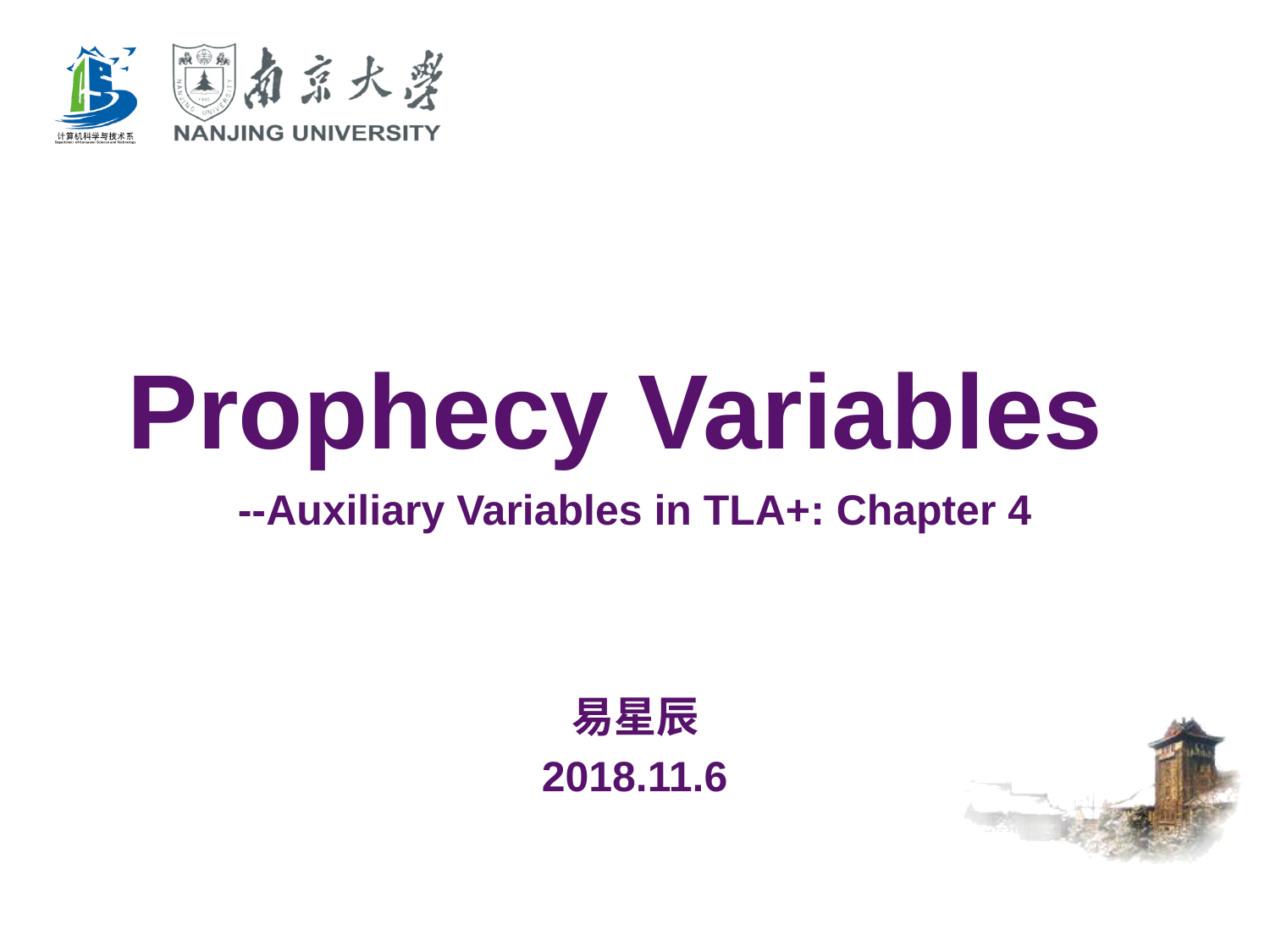

# Prophecy Variables
--Auxiliary Variables in TLA+: Chapter 4

易星辰
2018.11.6